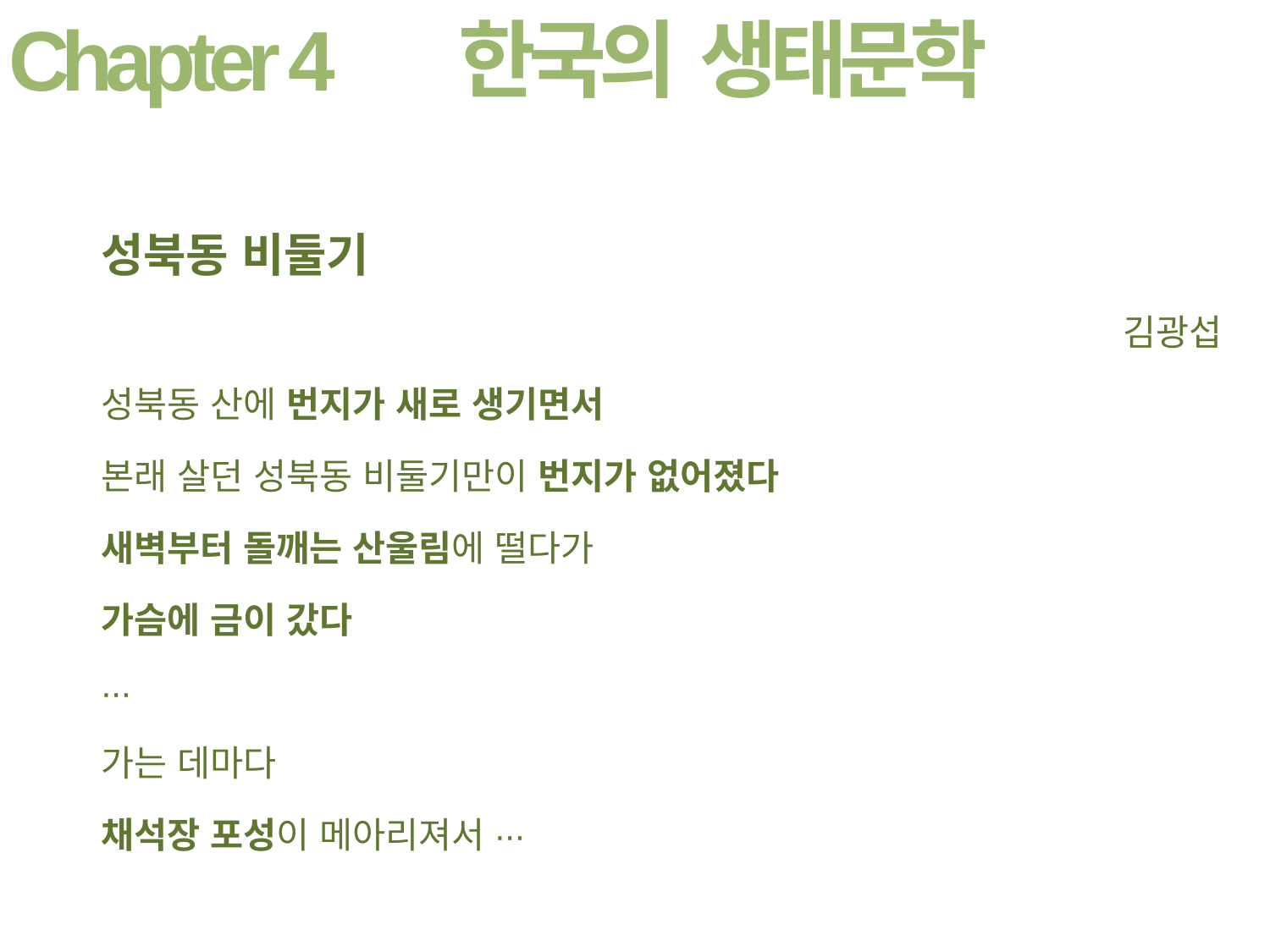

Chapter 4
한국의  생태문학
성북동 비둘기
김광섭
성북동 산에 번지가 새로 생기면서
본래 살던 성북동 비둘기만이 번지가 없어졌다
새벽부터 돌깨는 산울림에 떨다가
가슴에 금이 갔다
∙∙∙
가는 데마다
채석장 포성이 메아리져서 ∙∙∙